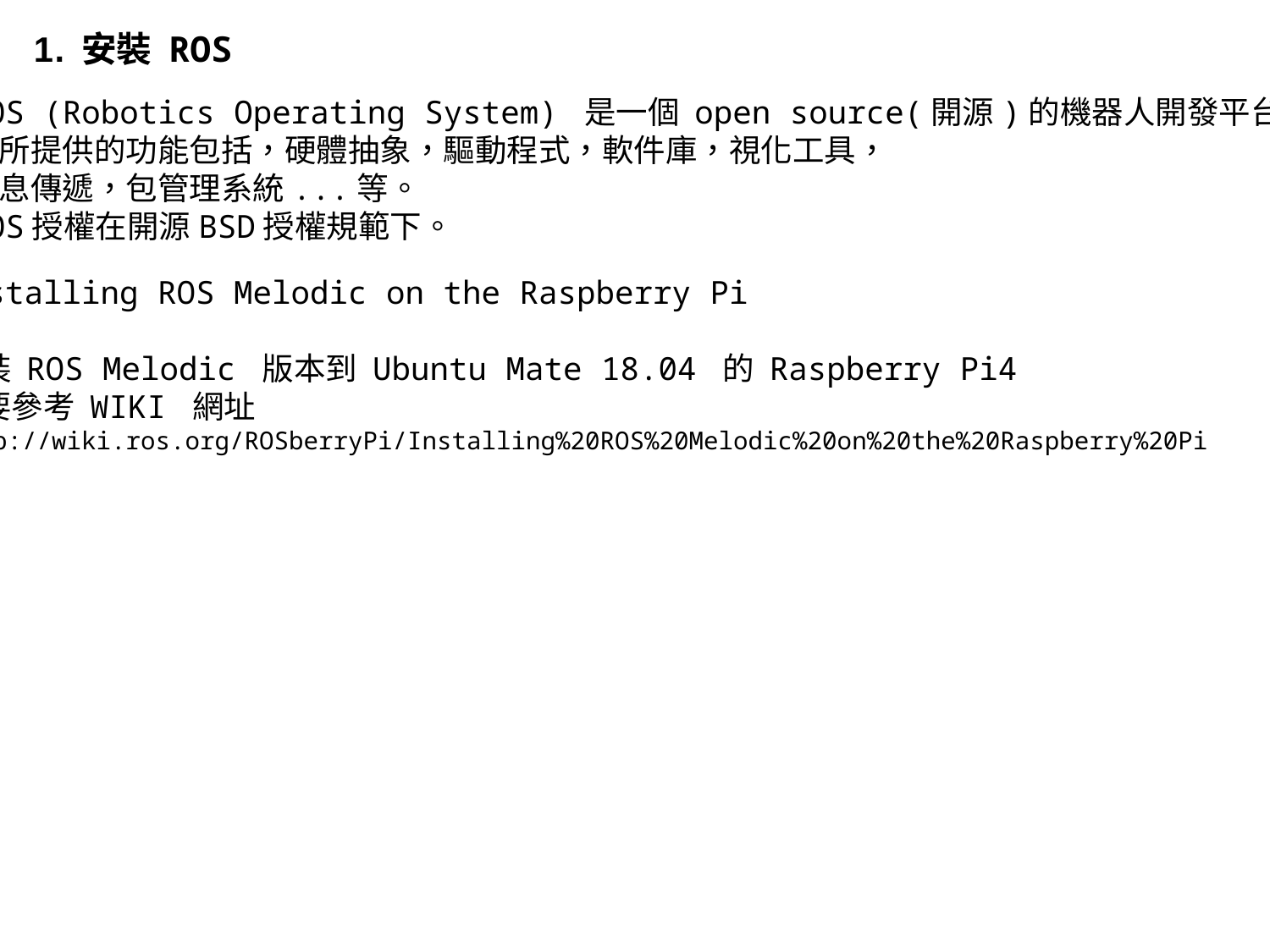

安裝 ROS
ROS (Robotics Operating System) 是一個 open source(開源)的機器人開發平台。
它所提供的功能包括，硬體抽象，驅動程式，軟件庫，視化工具，
訊息傳遞，包管理系統...等。
ROS授權在開源BSD授權規範下。
Installing ROS Melodic on the Raspberry Pi

安裝 ROS Melodic 版本到 Ubuntu Mate 18.04 的 Raspberry Pi4
主要參考 WIKI 網址
http://wiki.ros.org/ROSberryPi/Installing%20ROS%20Melodic%20on%20the%20Raspberry%20Pi